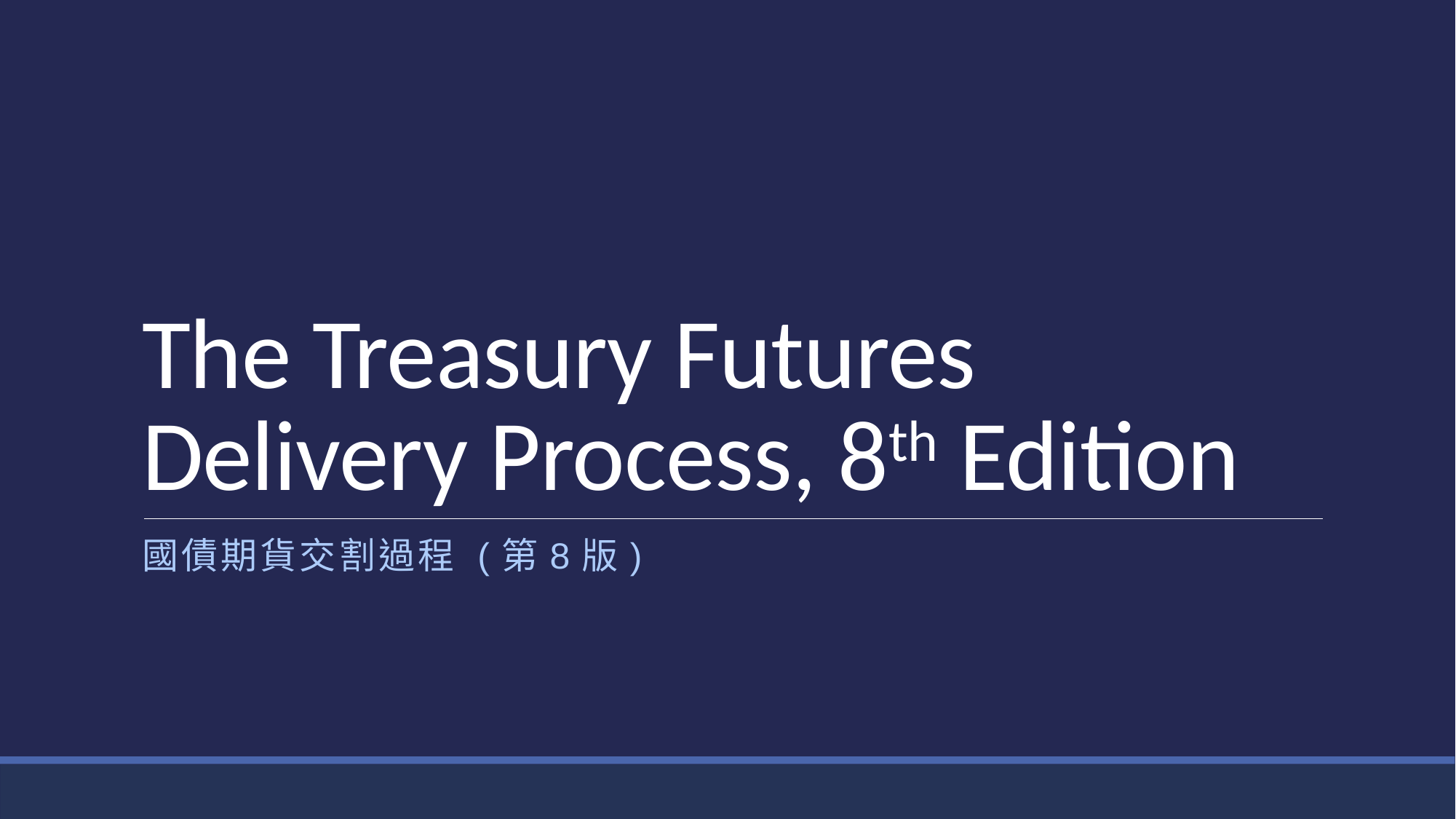

# The Treasury Futures Delivery Process, 8th Edition
國債期貨交割過程 (第8版)